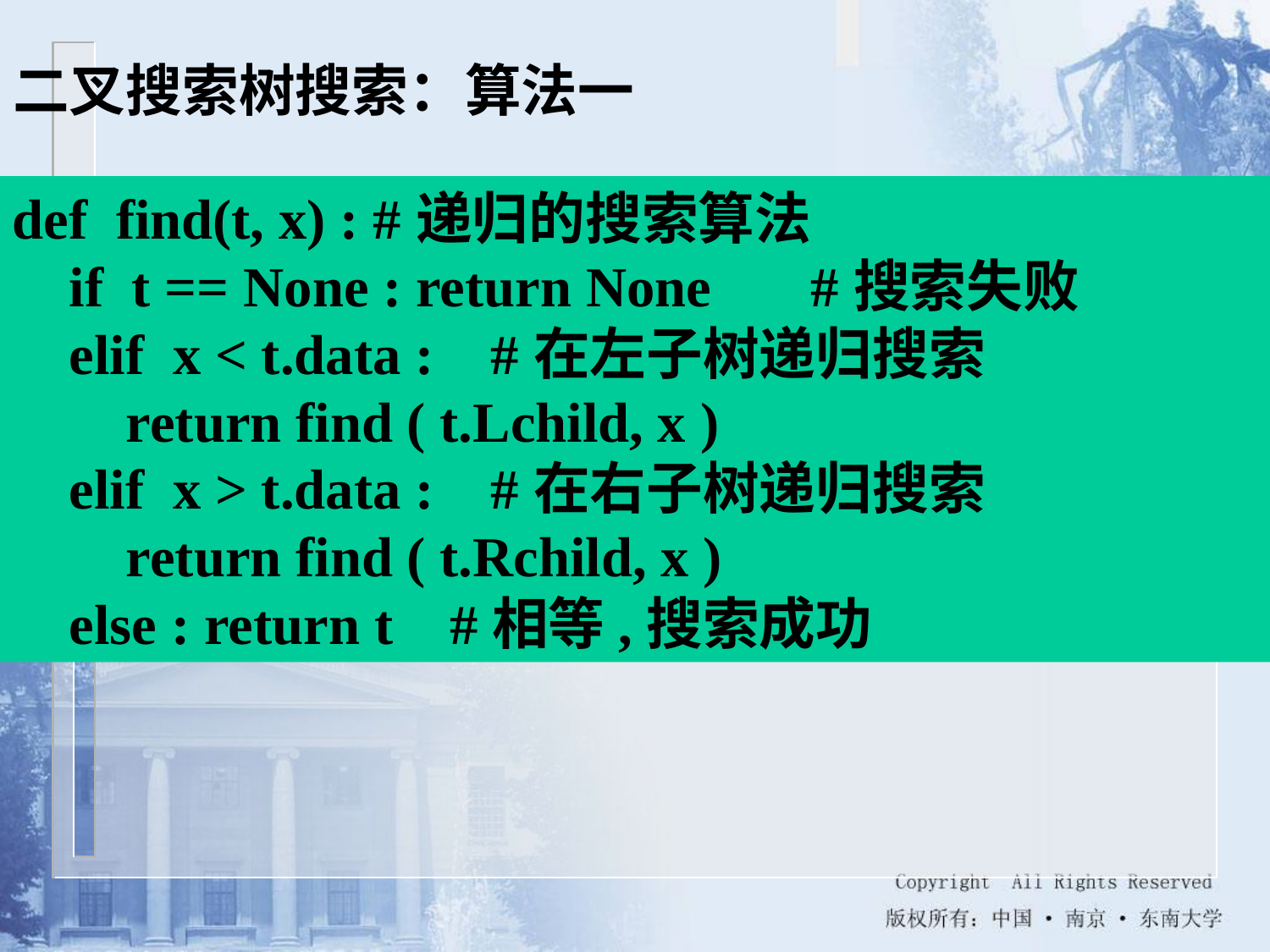

二叉搜索树搜索：算法一
def  find(t, x) : #递归的搜索算法
    if  t == None : return None       #搜索失败
    elif  x < t.data :    #在左子树递归搜索
        return find ( t.Lchild, x )
    elif  x > t.data :    #在右子树递归搜索
        return find ( t.Rchild, x )
    else : return t    #相等,搜索成功